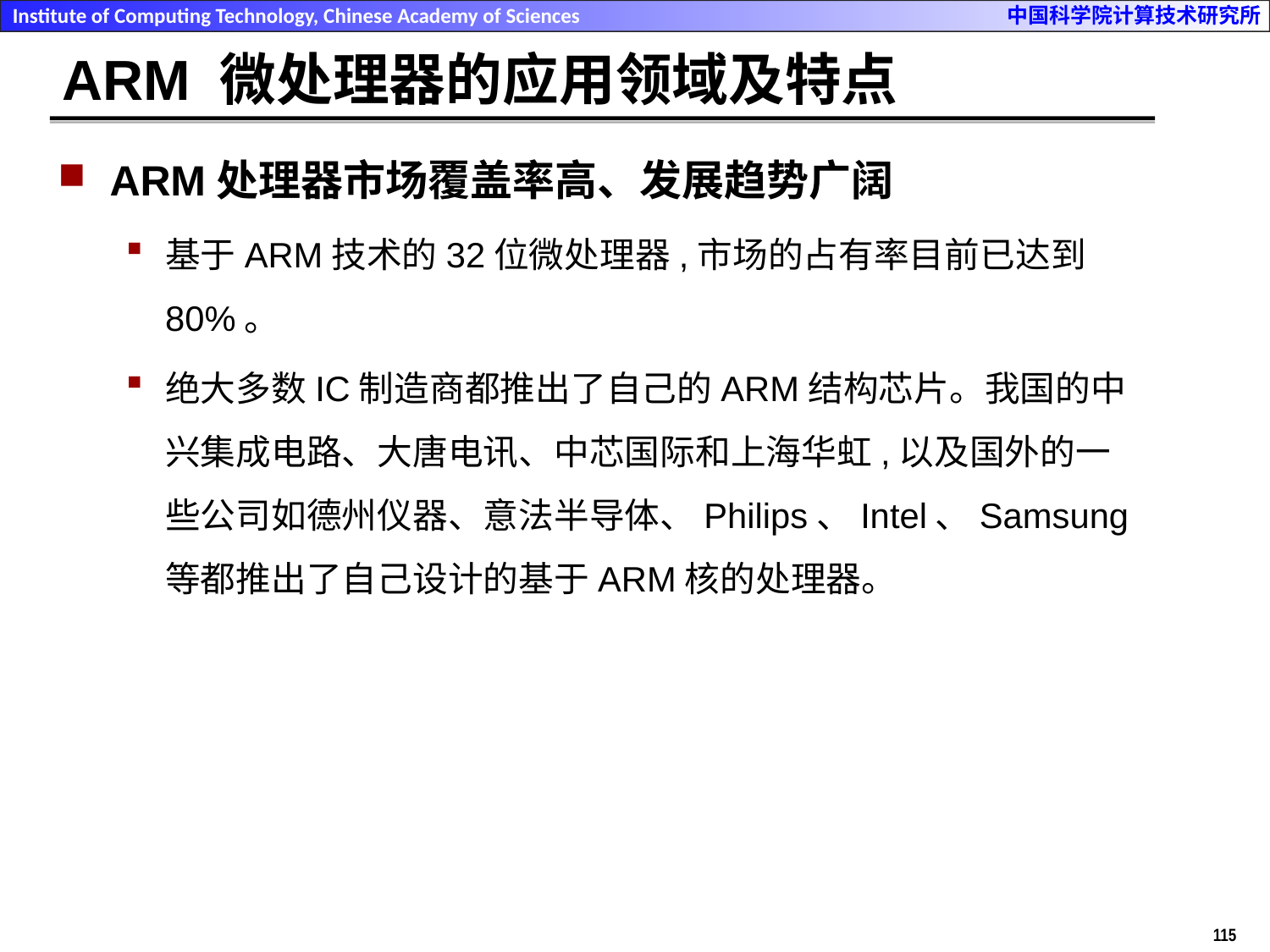

# ARM 微处理器的应用领域及特点
ARM处理器市场覆盖率高、发展趋势广阔
基于ARM技术的32位微处理器,市场的占有率目前已达到80%。
绝大多数IC制造商都推出了自己的ARM结构芯片。我国的中兴集成电路、大唐电讯、中芯国际和上海华虹,以及国外的一些公司如德州仪器、意法半导体、Philips、Intel、Samsung等都推出了自己设计的基于ARM核的处理器。